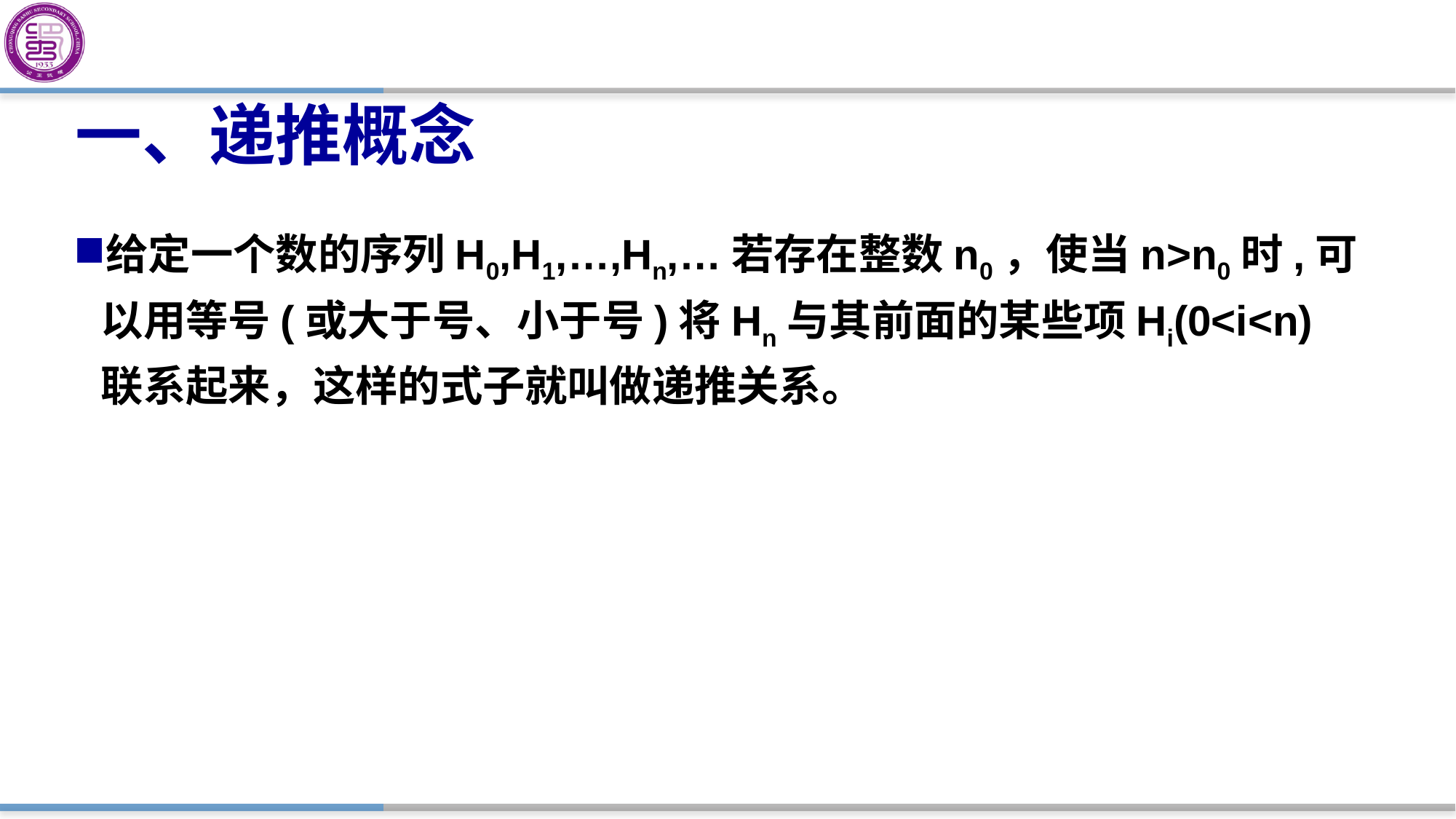

# 一、递推概念
给定一个数的序列H0,H1,…,Hn,…若存在整数n0，使当n>n0时,可以用等号(或大于号、小于号)将Hn与其前面的某些项Hi(0<i<n)联系起来，这样的式子就叫做递推关系。